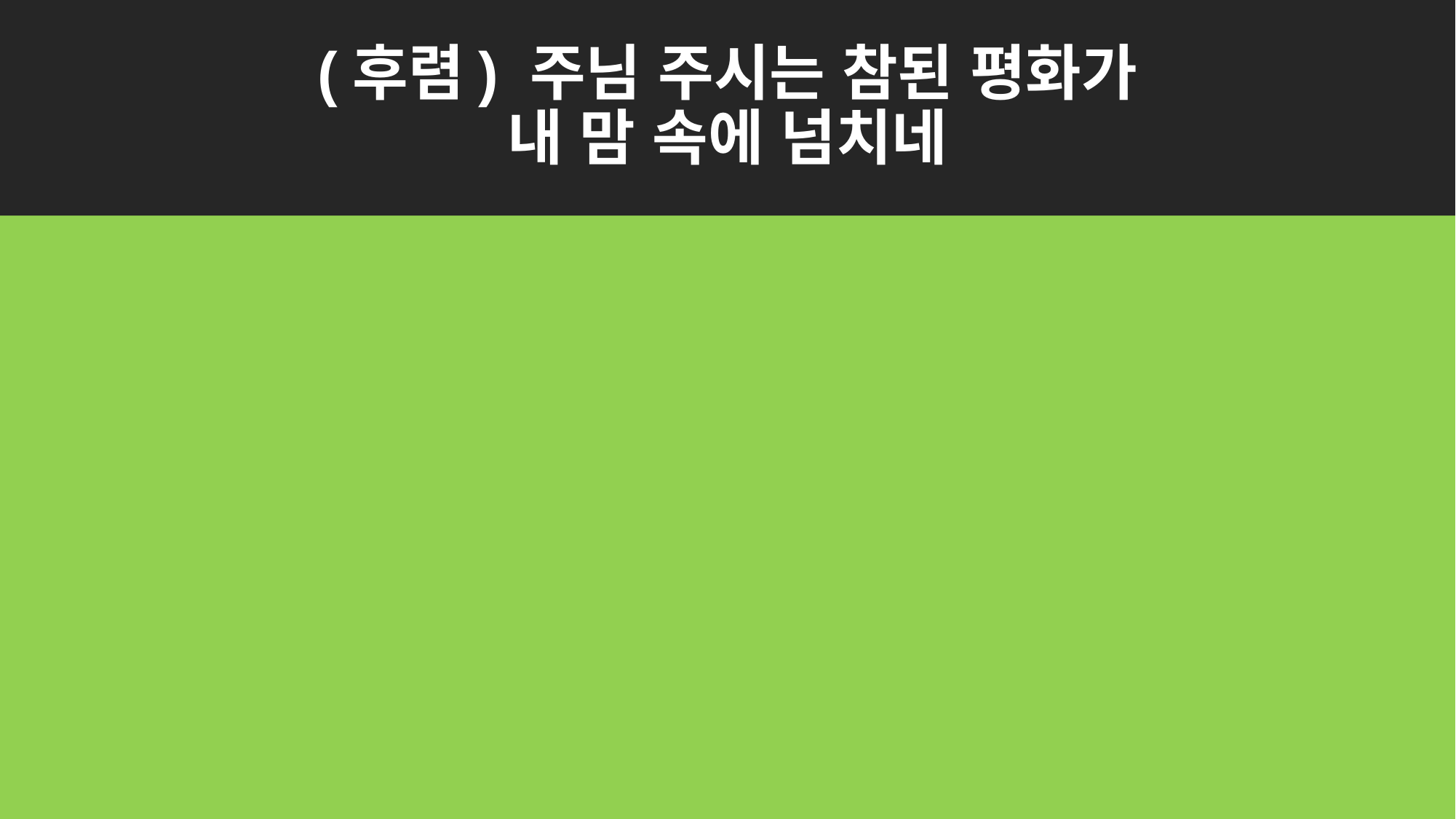

# (후렴) 주님 주시는 참된 평화가 내 맘 속에 넘치네